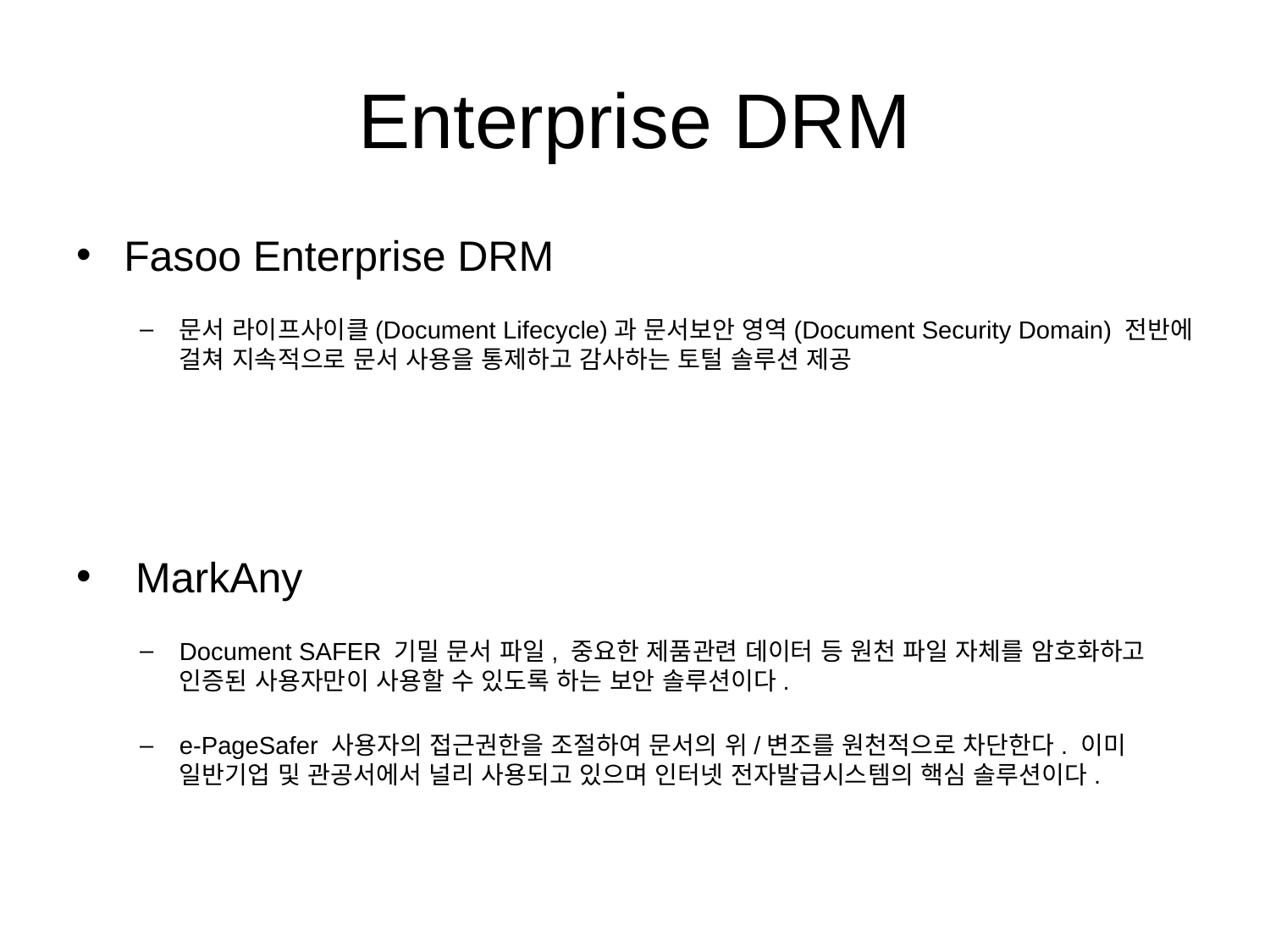

# Enterprise DRM
Fasoo Enterprise DRM
문서 라이프사이클(Document Lifecycle)과 문서보안 영역(Document Security Domain) 전반에 걸쳐 지속적으로 문서 사용을 통제하고 감사하는 토털 솔루션 제공

 MarkAny
Document SAFER 기밀 문서 파일, 중요한 제품관련 데이터 등 원천 파일 자체를 암호화하고 인증된 사용자만이 사용할 수 있도록 하는 보안 솔루션이다.
e-PageSafer 사용자의 접근권한을 조절하여 문서의 위/변조를 원천적으로 차단한다. 이미 일반기업 및 관공서에서 널리 사용되고 있으며 인터넷 전자발급시스템의 핵심 솔루션이다.